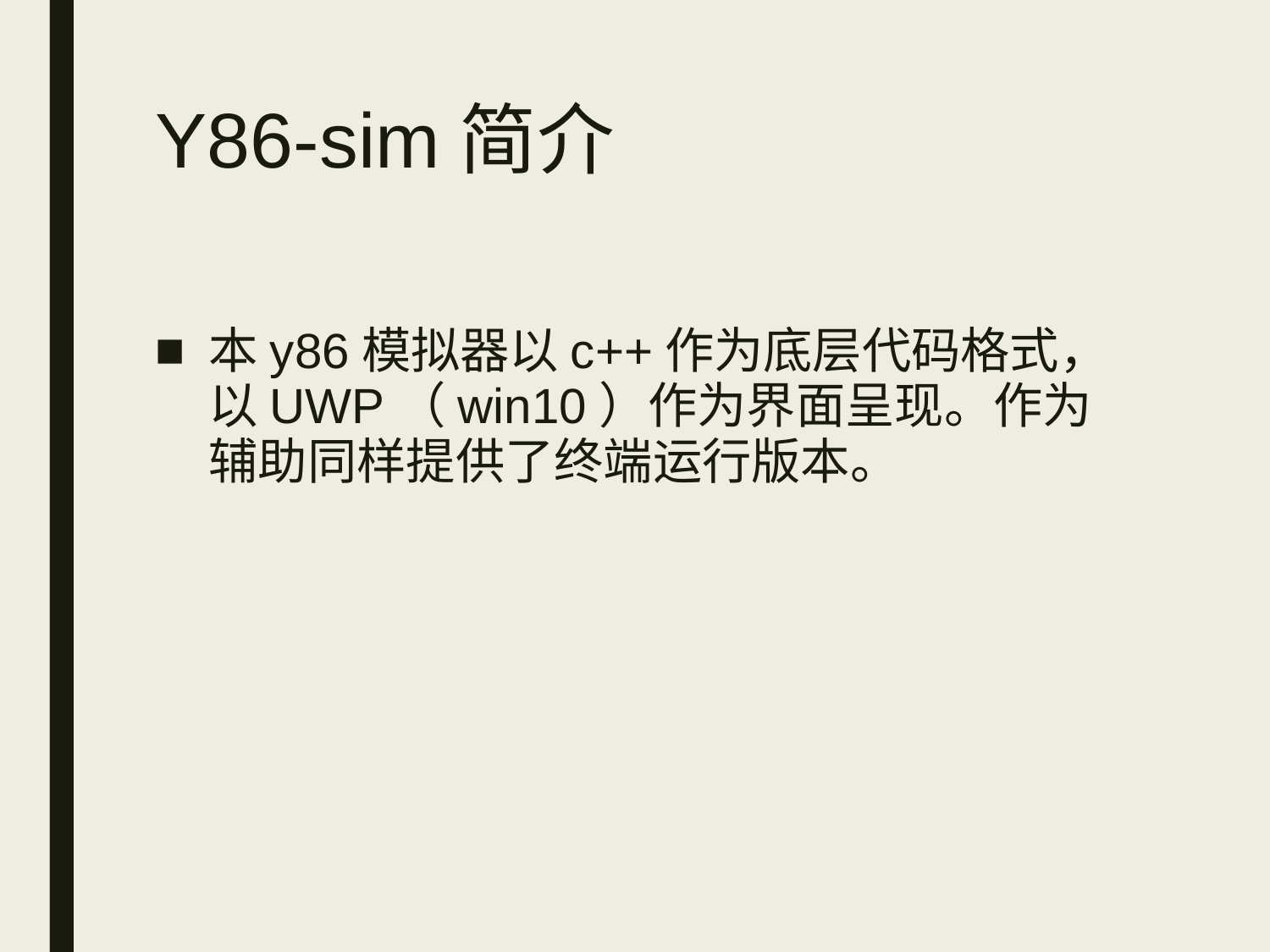

# Y86-sim简介
本y86模拟器以c++作为底层代码格式，以UWP（win10）作为界面呈现。作为辅助同样提供了终端运行版本。